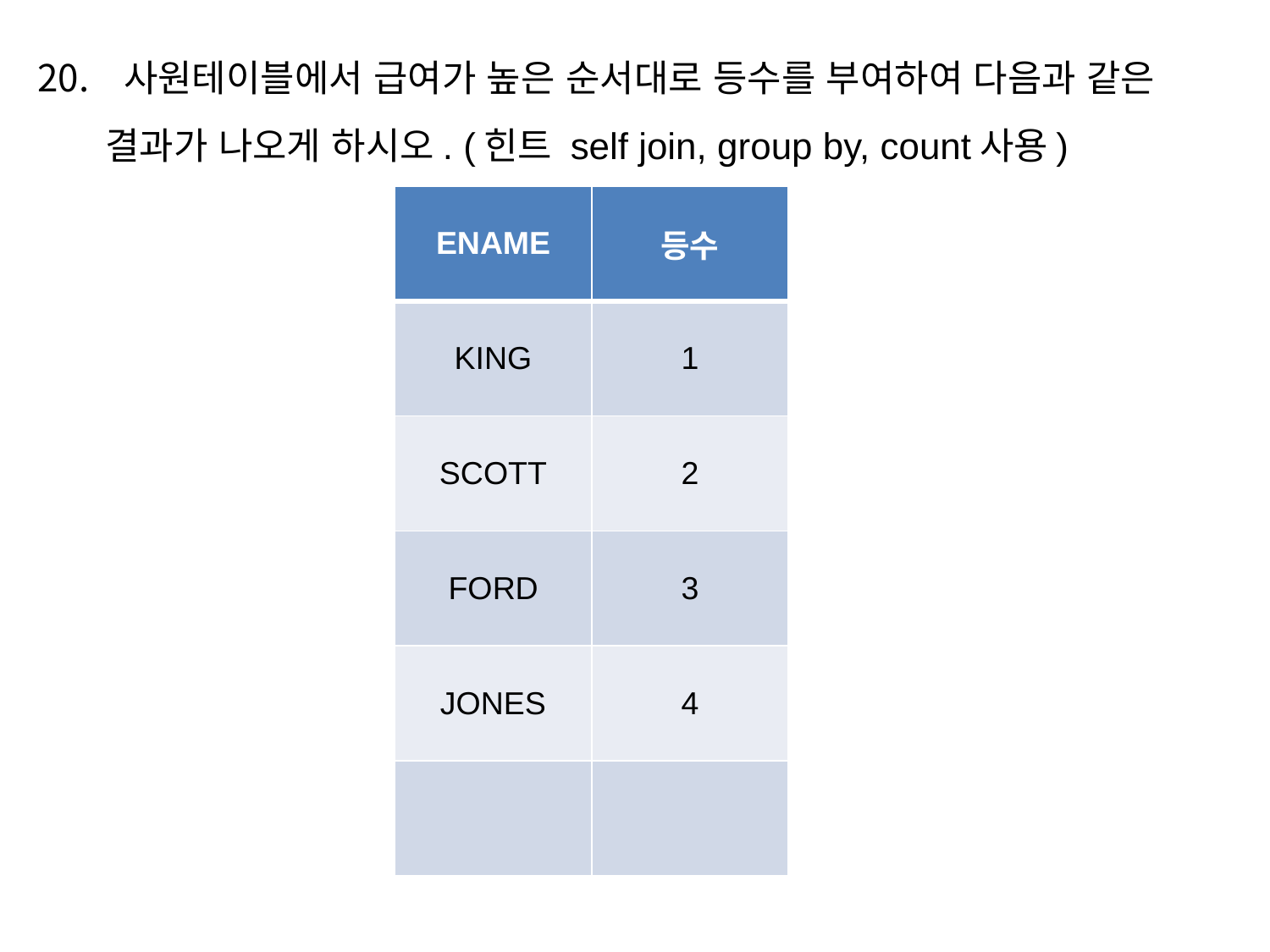

사원테이블에서 급여가 높은 순서대로 등수를 부여하여 다음과 같은 결과가 나오게 하시오. (힌트 self join, group by, count사용)
| ENAME | 등수 |
| --- | --- |
| KING | 1 |
| SCOTT | 2 |
| FORD | 3 |
| JONES | 4 |
|  |  |